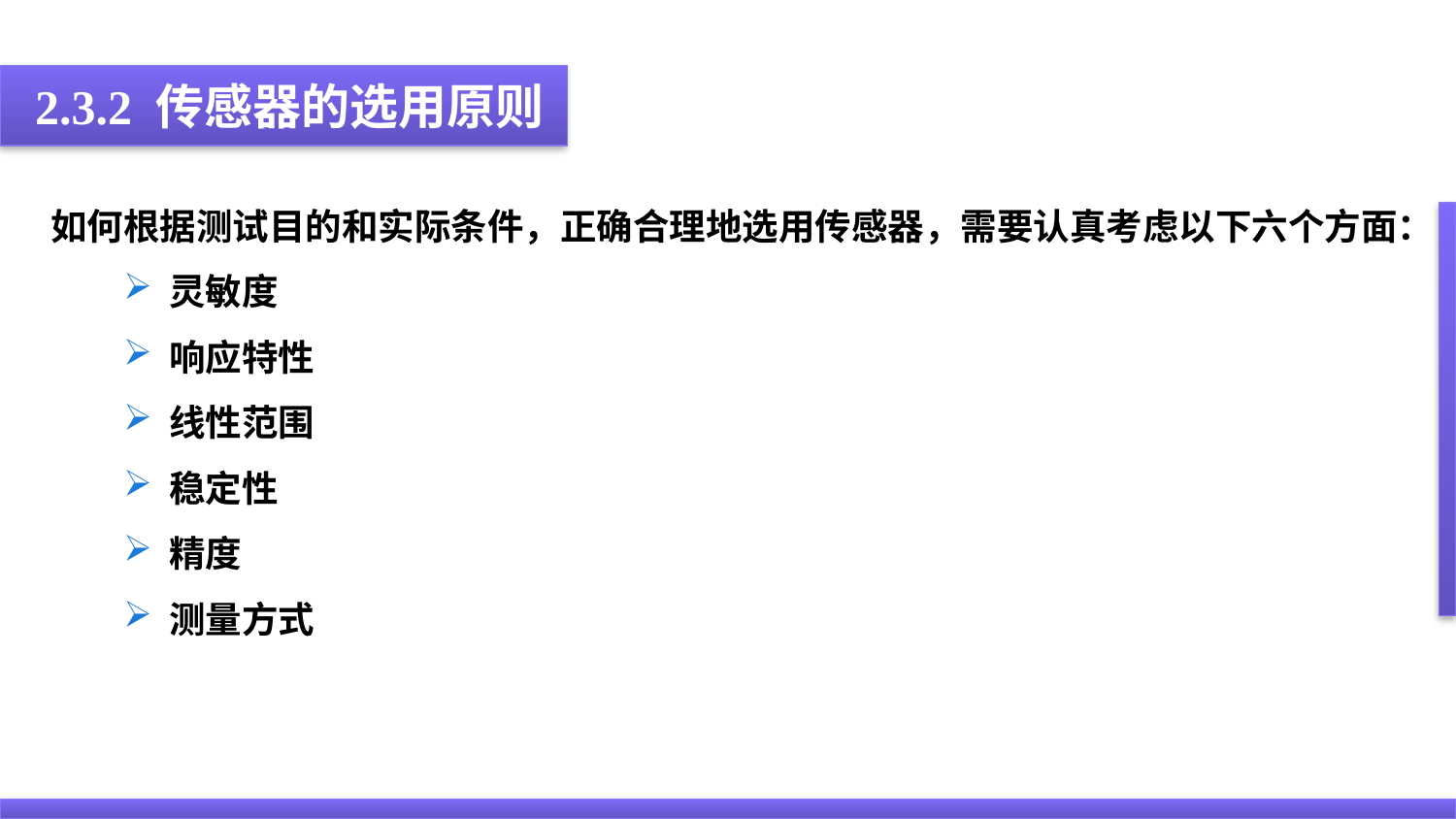

2.3.2 传感器的选用原则
如何根据测试目的和实际条件，正确合理地选用传感器，需要认真考虑以下六个方面：
灵敏度
响应特性
线性范围
稳定性
精度
测量方式